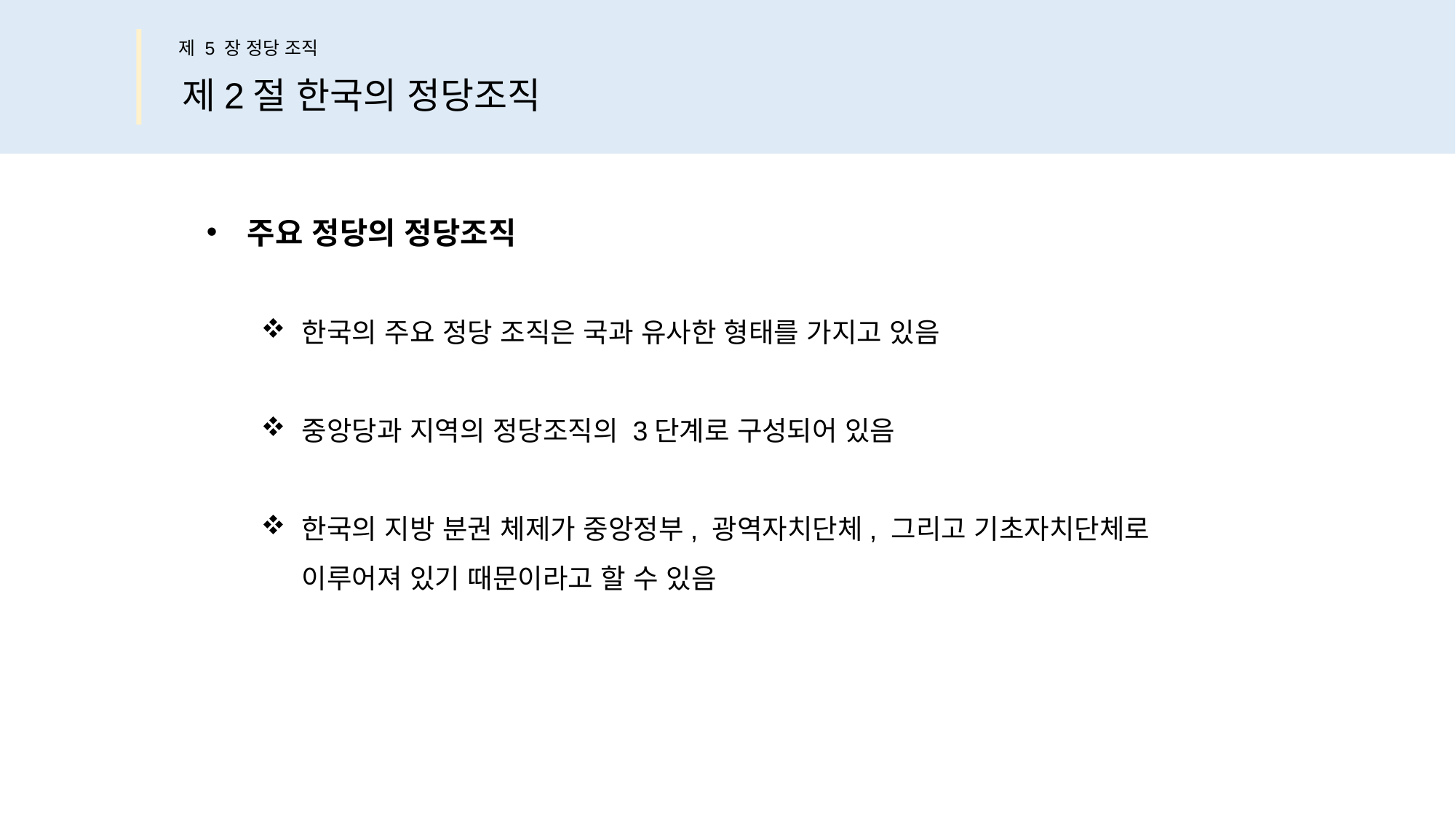

제 5 장 정당 조직
제2절 한국의 정당조직
주요 정당의 정당조직

한국의 주요 정당 조직은 국과 유사한 형태를 가지고 있음

중앙당과 지역의 정당조직의 3단계로 구성되어 있음

한국의 지방 분권 체제가 중앙정부, 광역자치단체, 그리고 기초자치단체로
이루어져 있기 때문이라고 할 수 있음